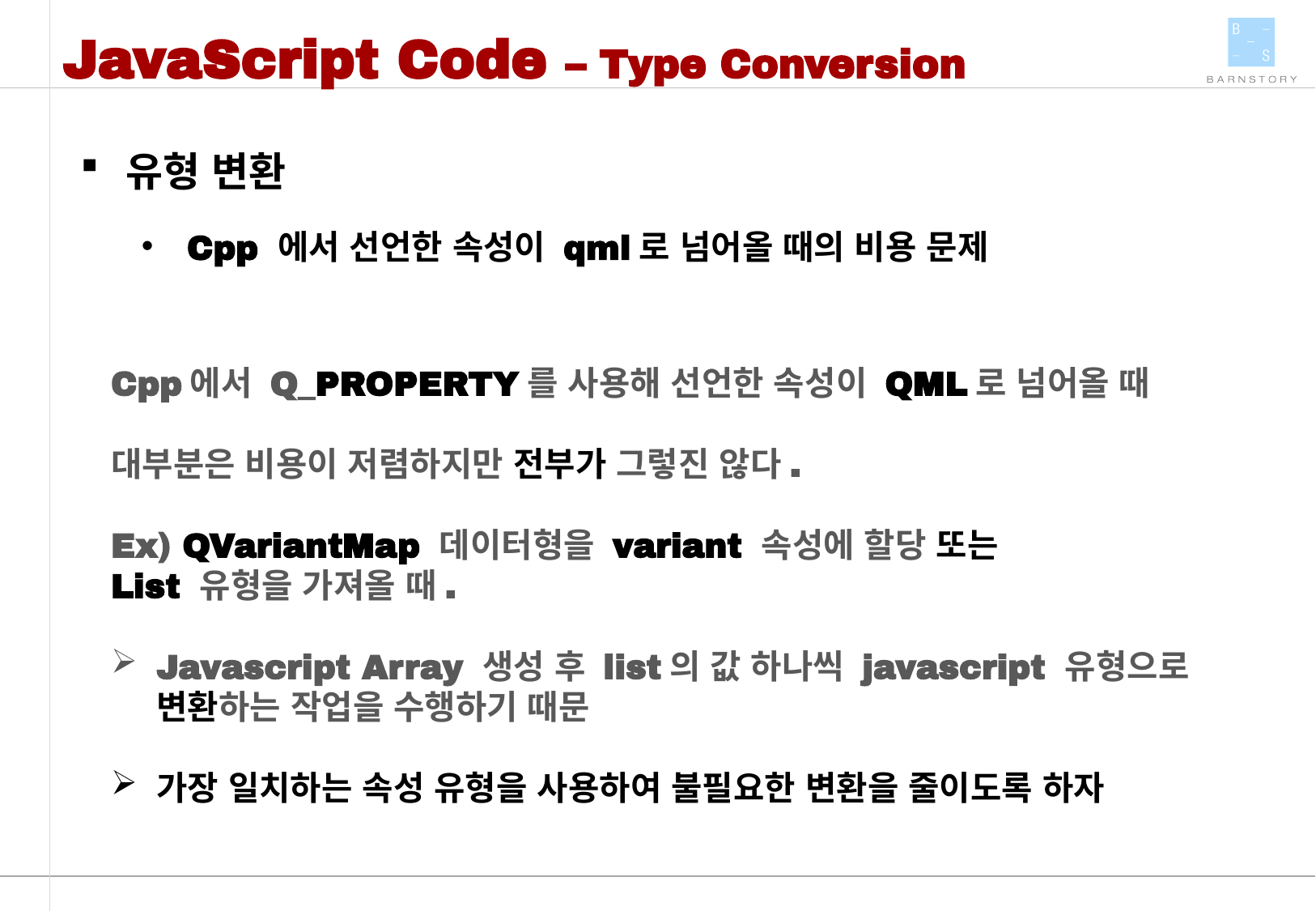

JavaScript Code – Type Conversion
유형 변환
Cpp 에서 선언한 속성이 qml로 넘어올 때의 비용 문제
Cpp에서 Q_PROPERTY를 사용해 선언한 속성이 QML로 넘어올 때

대부분은 비용이 저렴하지만 전부가 그렇진 않다.

Ex) QVariantMap 데이터형을 variant 속성에 할당 또는
List 유형을 가져올 때.

Javascript Array 생성 후 list의 값 하나씩 javascript 유형으로 변환하는 작업을 수행하기 때문

가장 일치하는 속성 유형을 사용하여 불필요한 변환을 줄이도록 하자